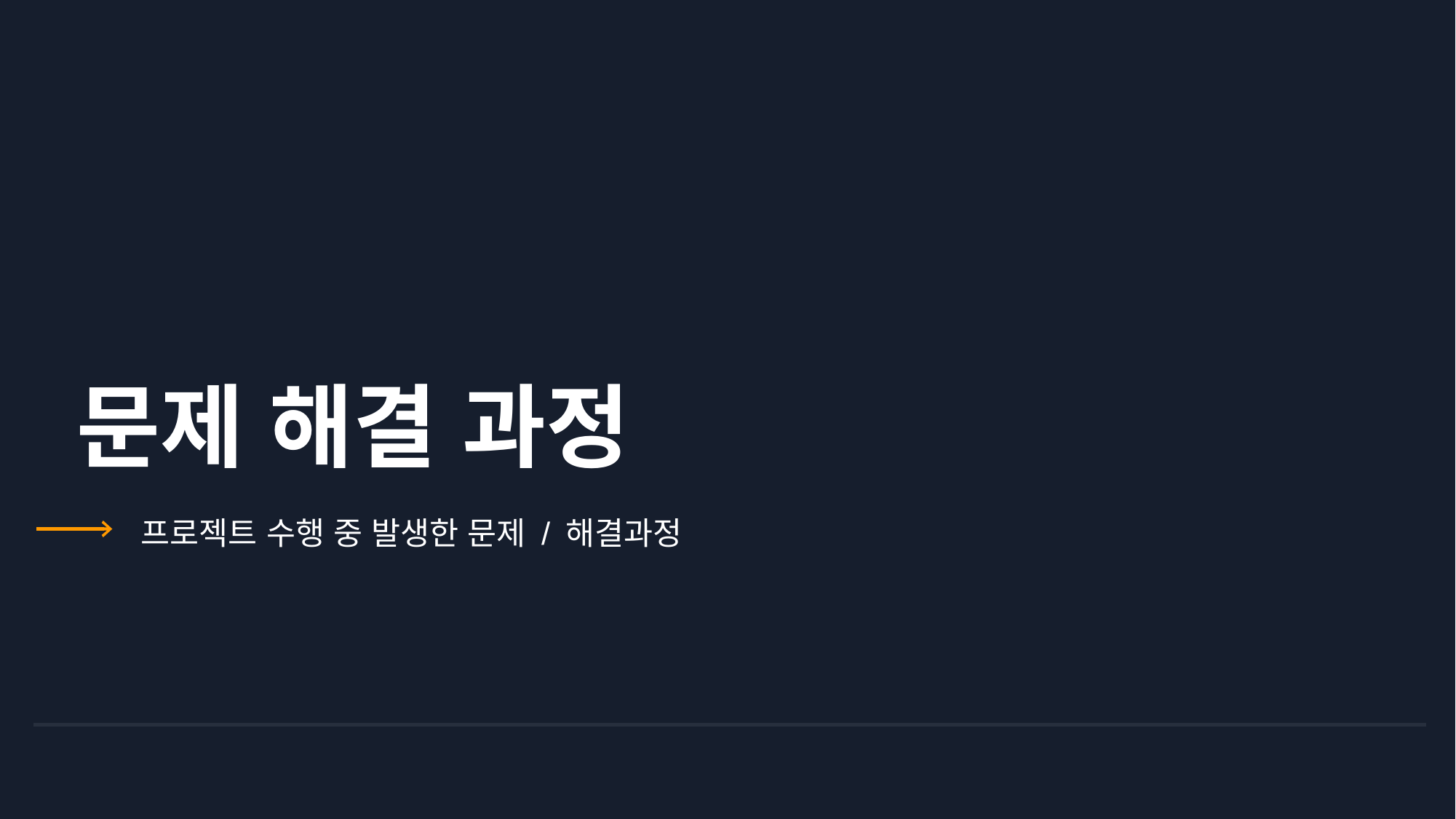

# 문제 해결 과정
프로젝트 수행 중 발생한 문제 / 해결과정

© 2023, Amazon Web Services, Inc. or its affiliates. All rights reserved.